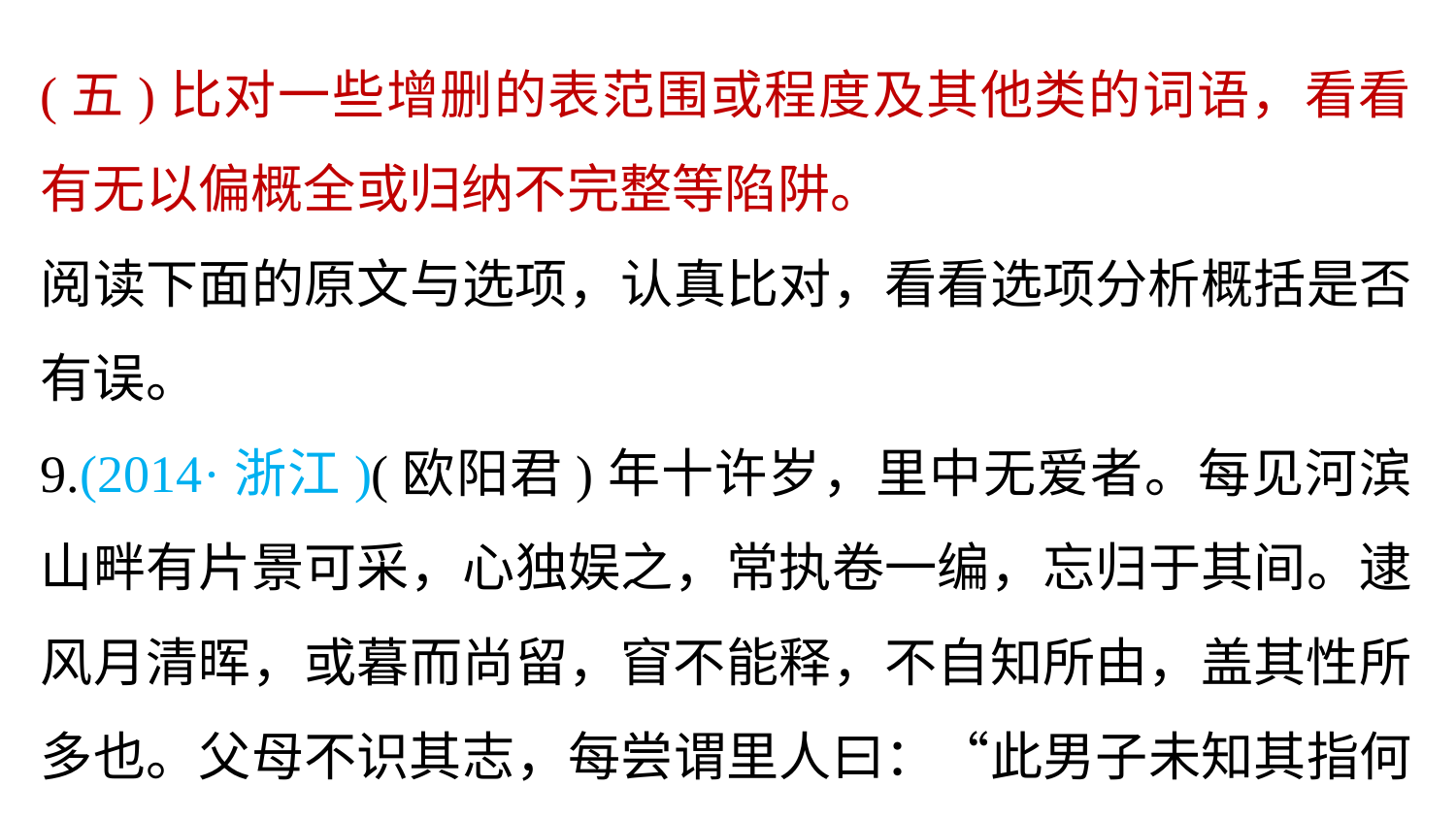

(五)比对一些增删的表范围或程度及其他类的词语，看看有无以偏概全或归纳不完整等陷阱。
阅读下面的原文与选项，认真比对，看看选项分析概括是否有误。
9.(2014·浙江)(欧阳君)年十许岁，里中无爱者。每见河滨山畔有片景可采，心独娱之，常执卷一编，忘归于其间。逮风月清晖，或暮而尚留，窅不能释，不自知所由，盖其性所多也。父母不识其志，每尝谓里人曰：“此男子未知其指何如，